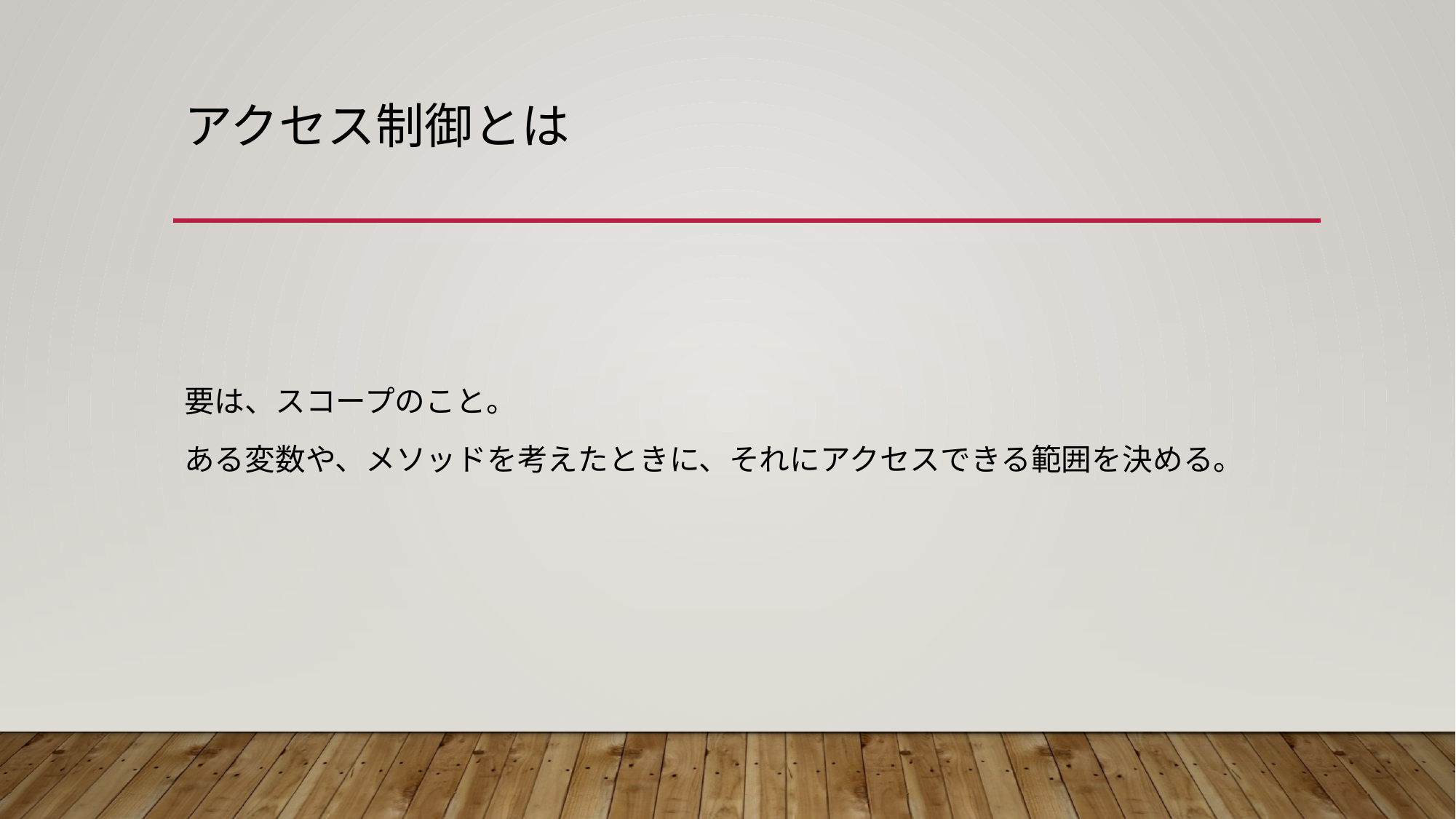

# アクセス制御とは
要は、スコープのこと。
ある変数や、メソッドを考えたときに、それにアクセスできる範囲を決める。